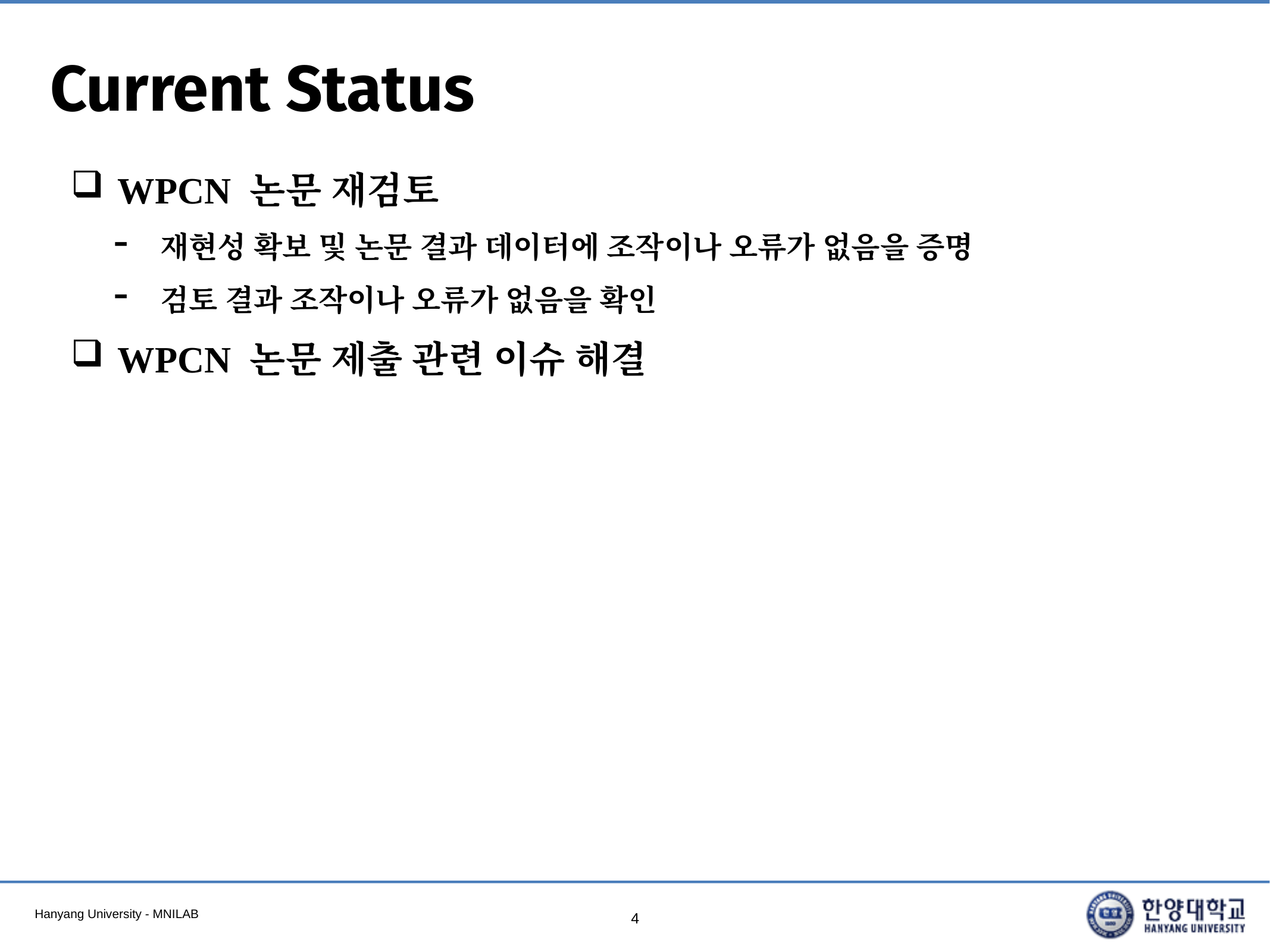

# Current Status
WPCN 논문 재검토
재현성 확보 및 논문 결과 데이터에 조작이나 오류가 없음을 증명
검토 결과 조작이나 오류가 없음을 확인
WPCN 논문 제출 관련 이슈 해결
4